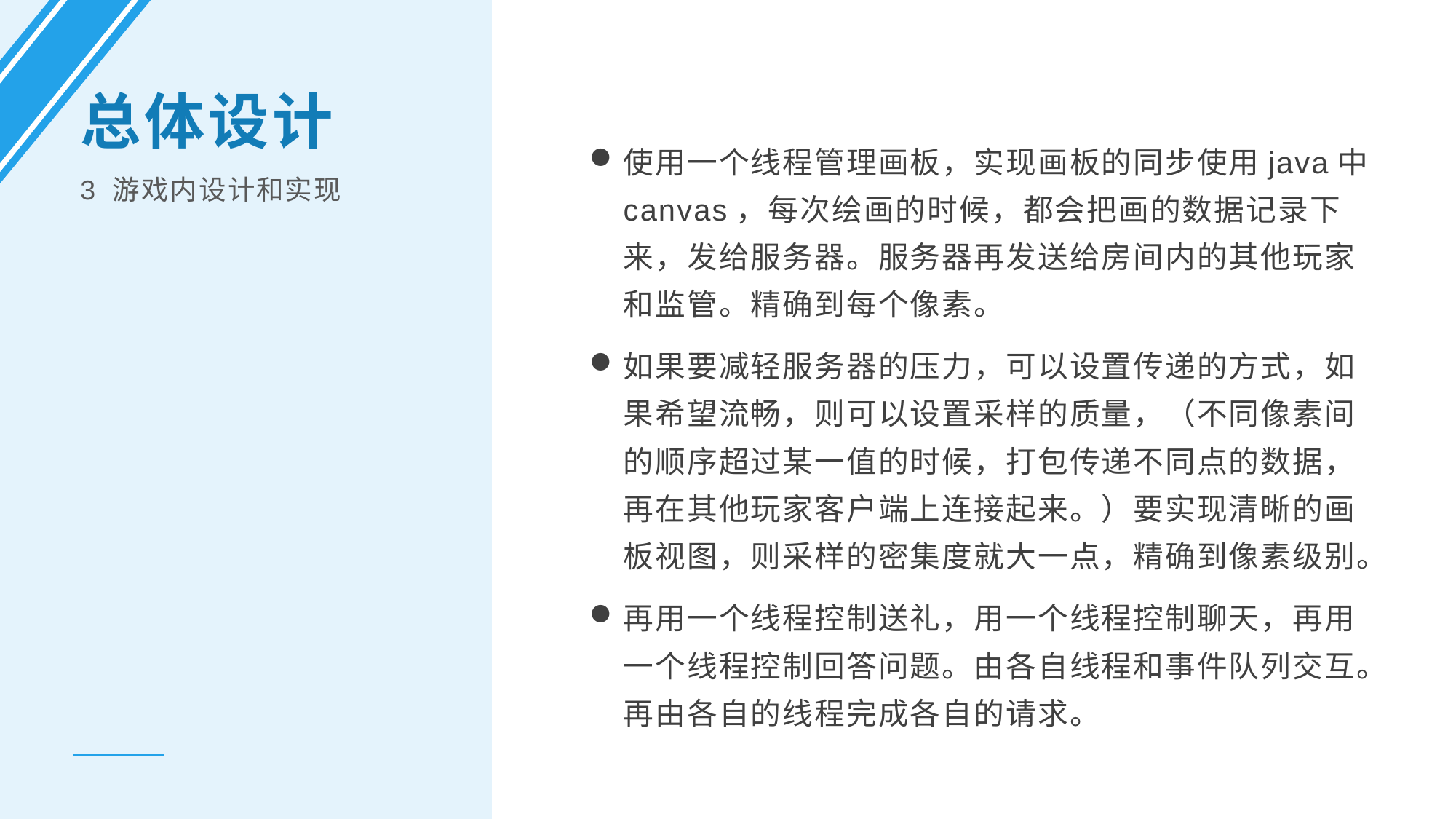

总体设计
使用一个线程管理画板，实现画板的同步使用java中canvas，每次绘画的时候，都会把画的数据记录下来，发给服务器。服务器再发送给房间内的其他玩家和监管。精确到每个像素。
如果要减轻服务器的压力，可以设置传递的方式，如果希望流畅，则可以设置采样的质量，（不同像素间的顺序超过某一值的时候，打包传递不同点的数据，再在其他玩家客户端上连接起来。）要实现清晰的画板视图，则采样的密集度就大一点，精确到像素级别。
再用一个线程控制送礼，用一个线程控制聊天，再用一个线程控制回答问题。由各自线程和事件队列交互。再由各自的线程完成各自的请求。
3 游戏内设计和实现